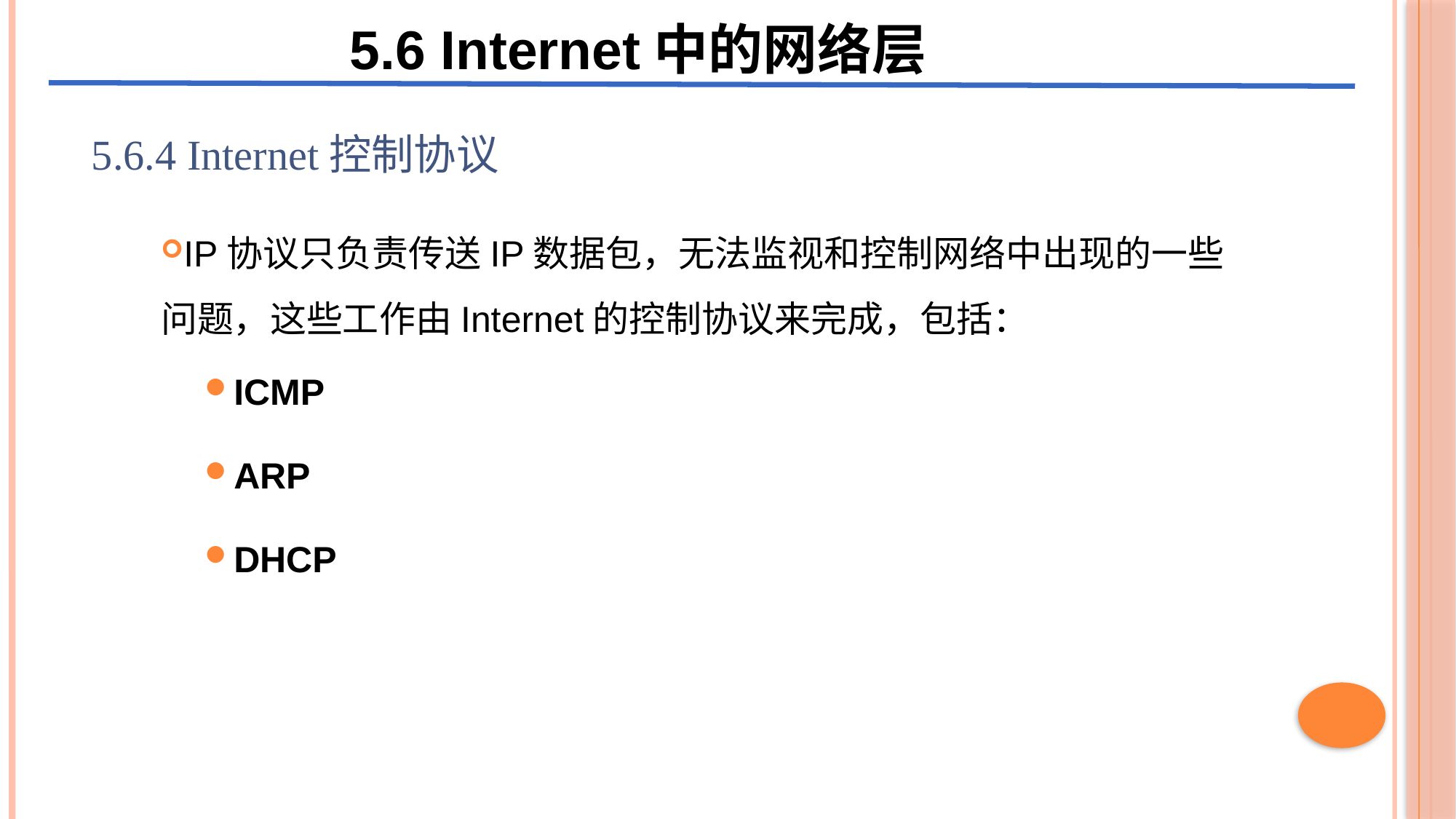

5.6 Internet中的网络层
5.6.4 Internet控制协议
IP协议只负责传送IP数据包，无法监视和控制网络中出现的一些问题，这些工作由Internet的控制协议来完成，包括：
ICMP
ARP
DHCP